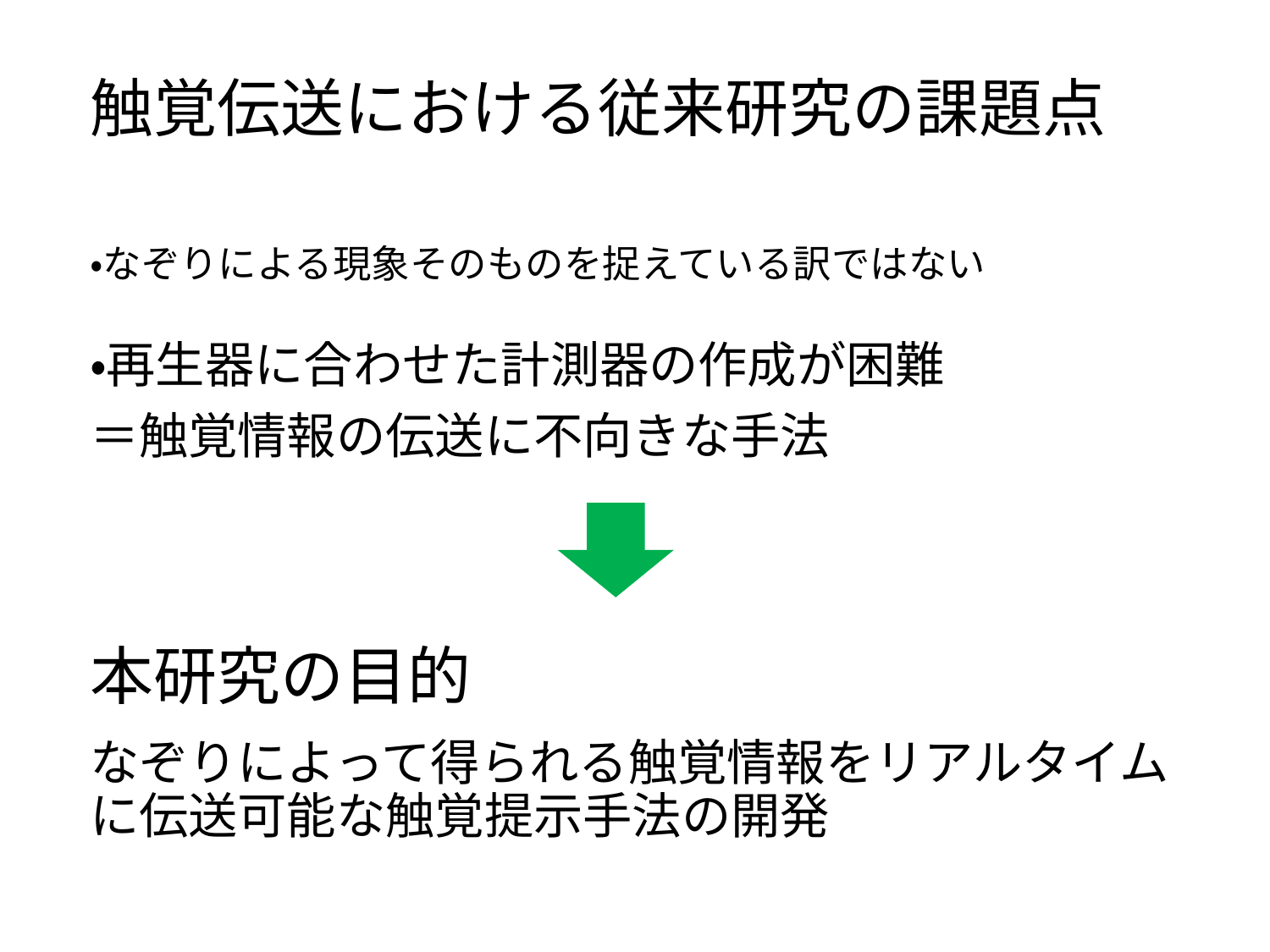

触覚伝送における従来研究の課題点
・なぞりによる現象そのものを捉えている訳ではない
・再生器に合わせた計測器の作成が困難
＝触覚情報の伝送に不向きな手法

本研究の目的
なぞりによって得られる触覚情報をリアルタイムに伝送可能な触覚提示手法の開発